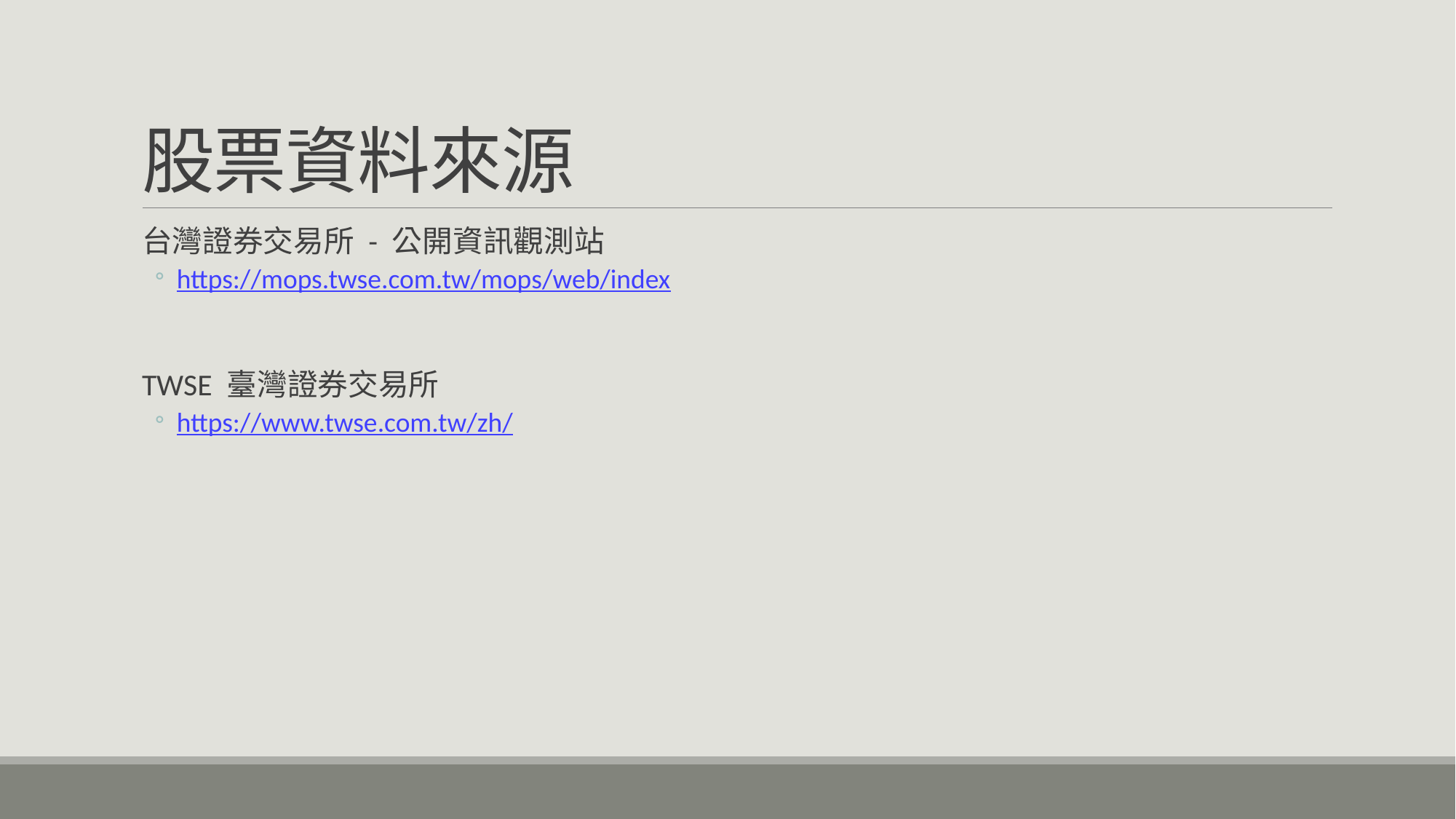

# 股票資料來源
台灣證券交易所 - 公開資訊觀測站
https://mops.twse.com.tw/mops/web/index

TWSE 臺灣證券交易所
https://www.twse.com.tw/zh/